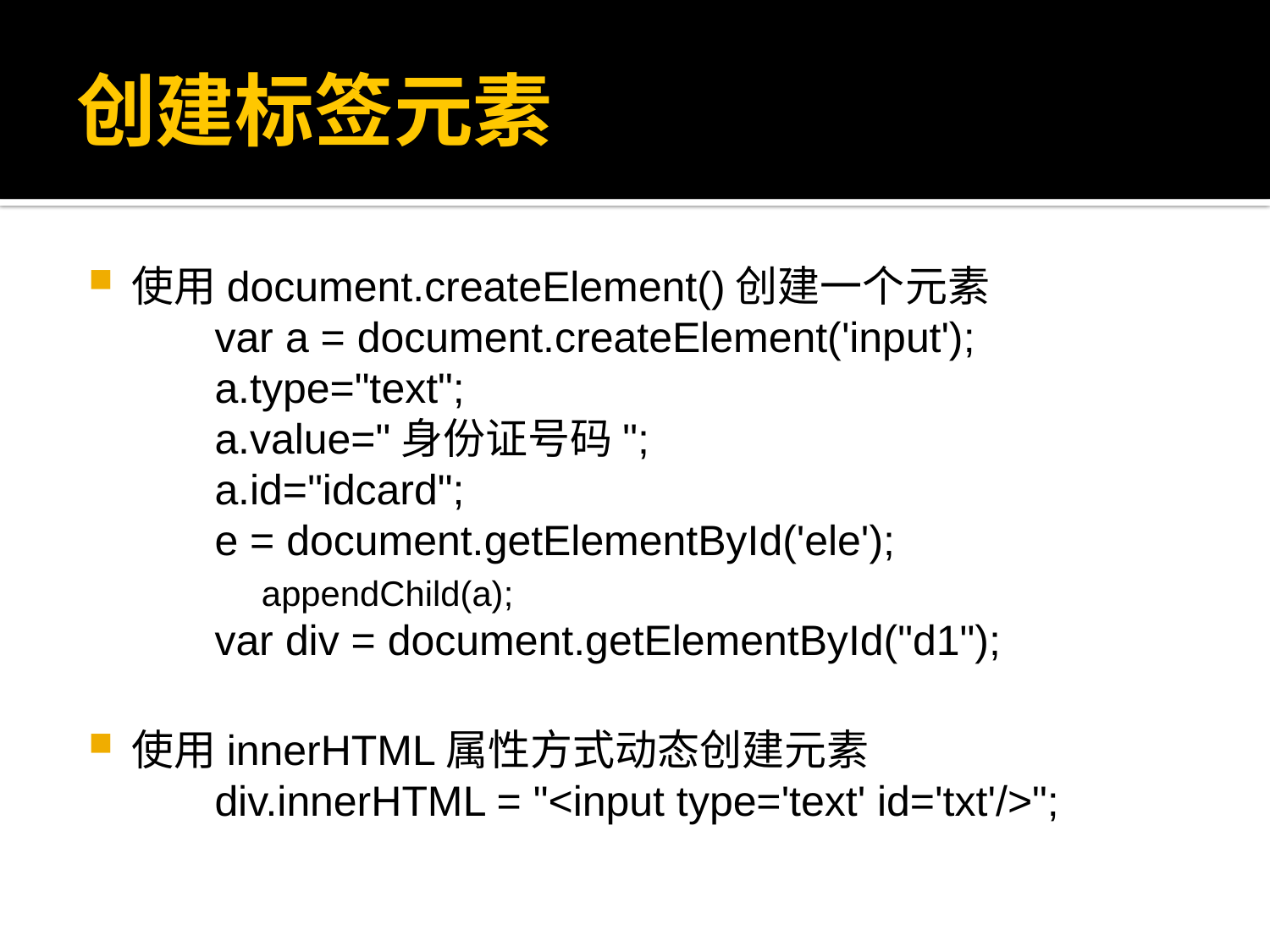

# 创建标签元素
使用document.createElement()创建一个元素
	var a = document.createElement('input');
	a.type="text";
	a.value="身份证号码";
	a.id="idcard";
	e = document.getElementById('ele');
	appendChild(a);
	var div = document.getElementById("d1");

使用innerHTML属性方式动态创建元素
	div.innerHTML = "<input type='text' id='txt'/>";